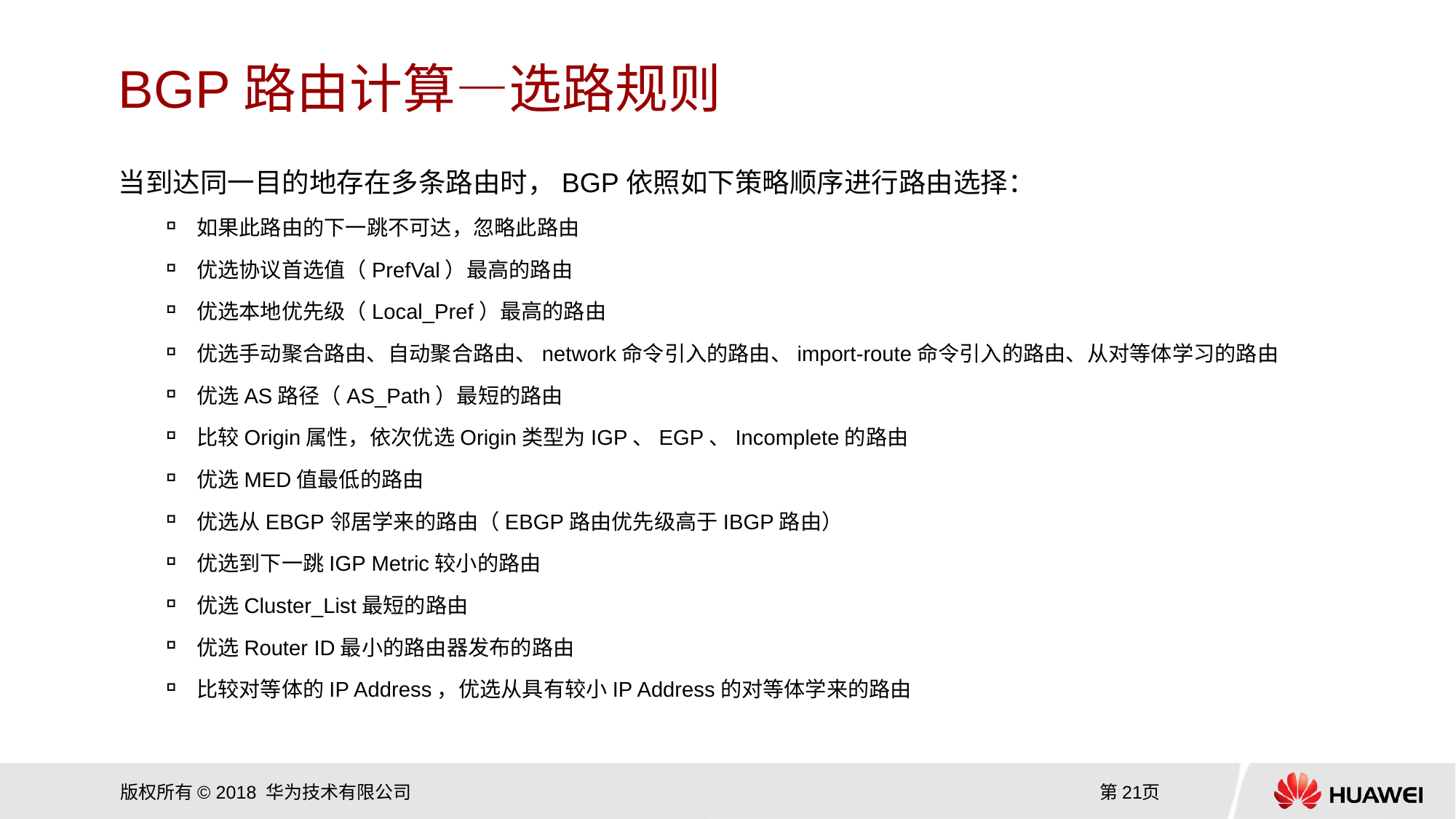

# BGP路由计算—选路规则
当到达同一目的地存在多条路由时，BGP依照如下策略顺序进行路由选择：
如果此路由的下一跳不可达，忽略此路由
优选协议首选值（PrefVal）最高的路由
优选本地优先级（Local_Pref）最高的路由
优选手动聚合路由、自动聚合路由、network命令引入的路由、import-route命令引入的路由、从对等体学习的路由
优选AS路径（AS_Path）最短的路由
比较Origin属性，依次优选Origin类型为IGP、EGP、Incomplete的路由
优选MED值最低的路由
优选从EBGP邻居学来的路由（EBGP路由优先级高于IBGP路由）
优选到下一跳IGP Metric较小的路由
优选Cluster_List最短的路由
优选Router ID最小的路由器发布的路由
比较对等体的IP Address，优选从具有较小IP Address的对等体学来的路由